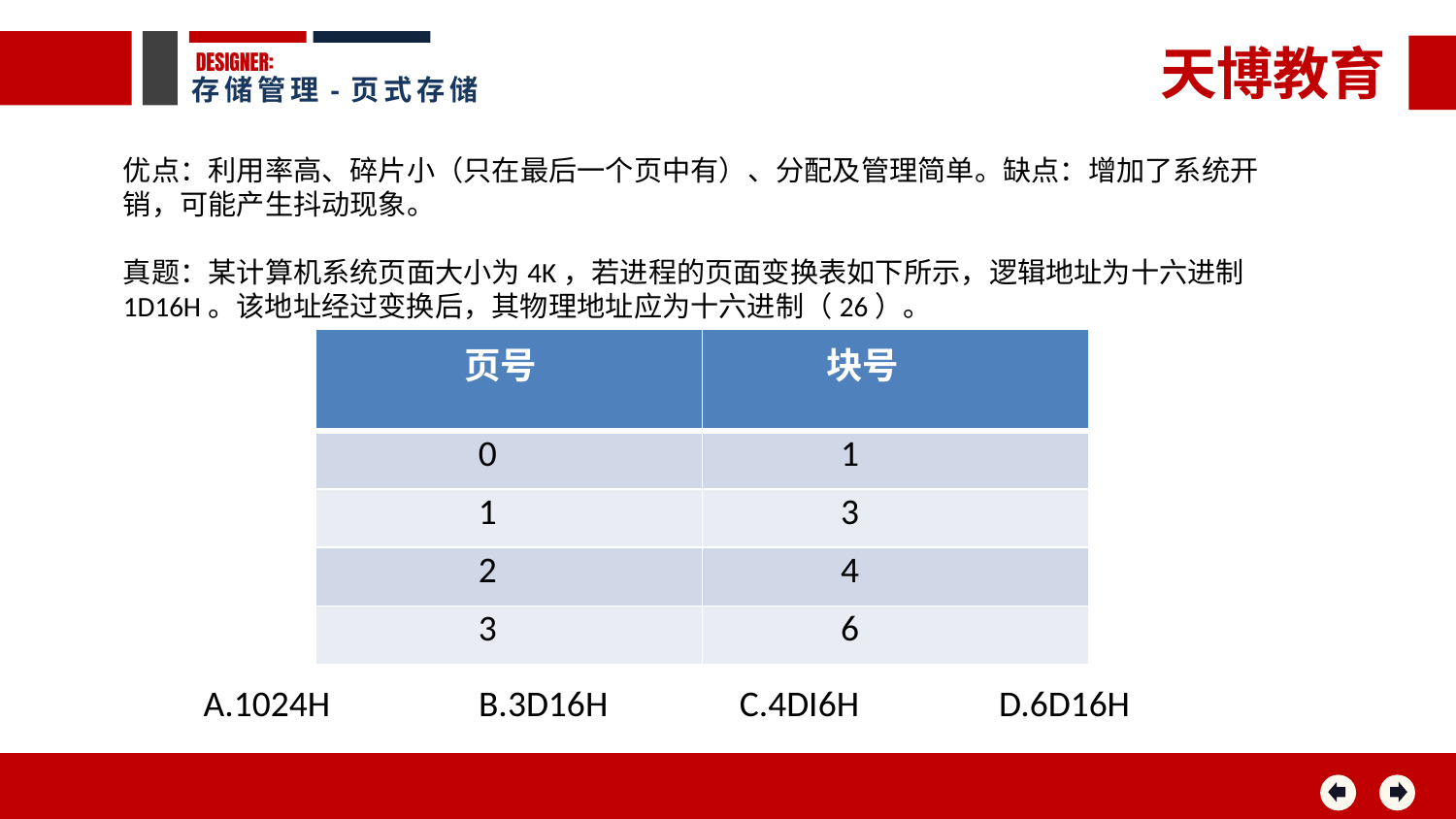

天博教育
DESIGNER:
存储管理-页式存储
优点：利用率高、碎片小（只在最后一个页中有）、分配及管理简单。缺点：增加了系统开销，可能产生抖动现象。

真题：某计算机系统页面大小为4K，若进程的页面变换表如下所示，逻辑地址为十六进制1D16H。该地址经过变换后，其物理地址应为十六进制（26）。
| 页号 | 块号 |
| --- | --- |
| 0 | 1 |
| 1 | 3 |
| 2 | 4 |
| 3 | 6 |
A.1024H                  B.3D16H                C.4DI6H                 D.6D16H